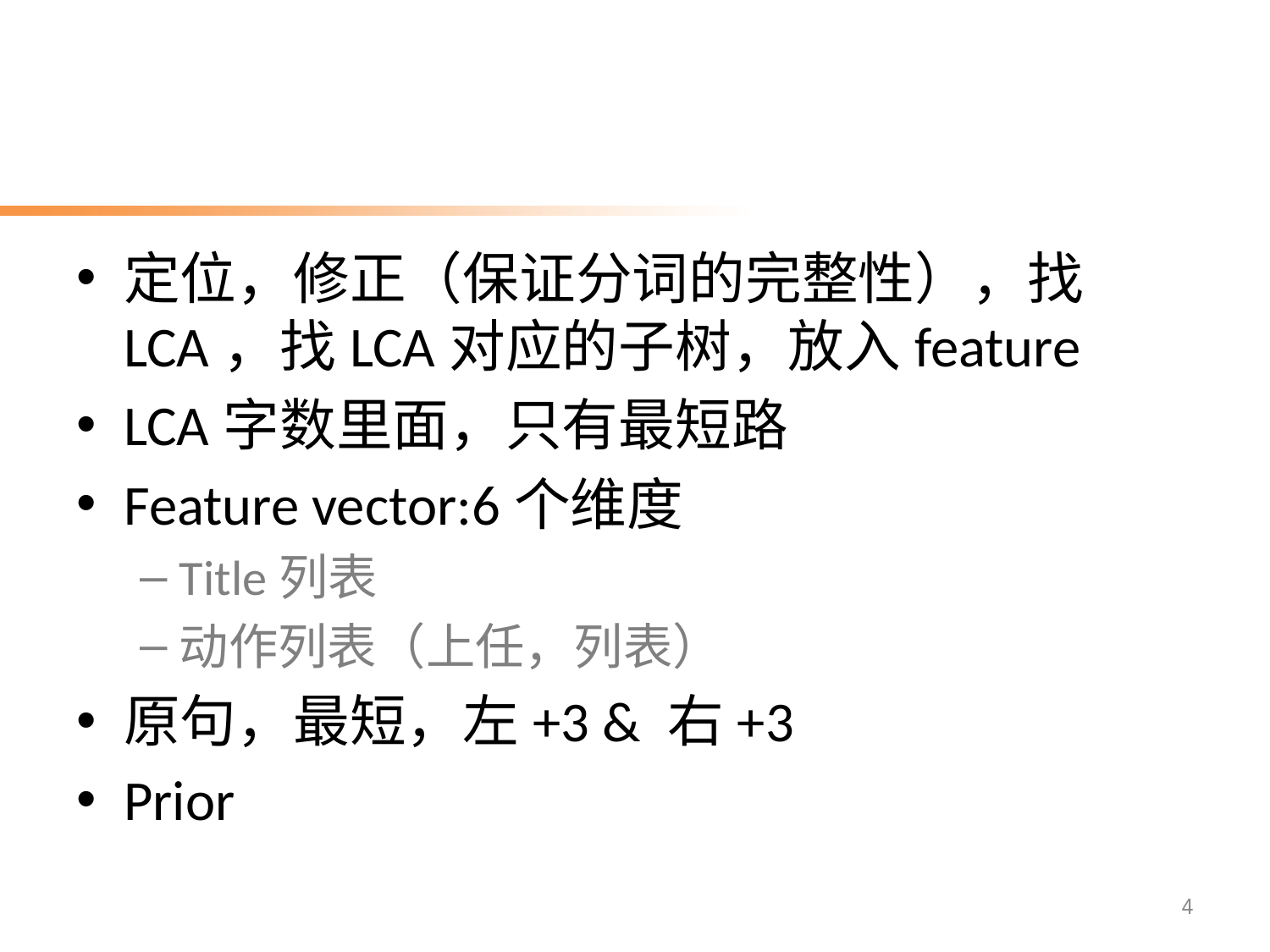

# 思路备份
定位，修正（保证分词的完整性），找LCA，找LCA对应的子树，放入feature
LCA字数里面，只有最短路
Feature vector:6个维度
Title列表
动作列表（上任，列表）
原句，最短，左+3 & 右+3
Prior

4